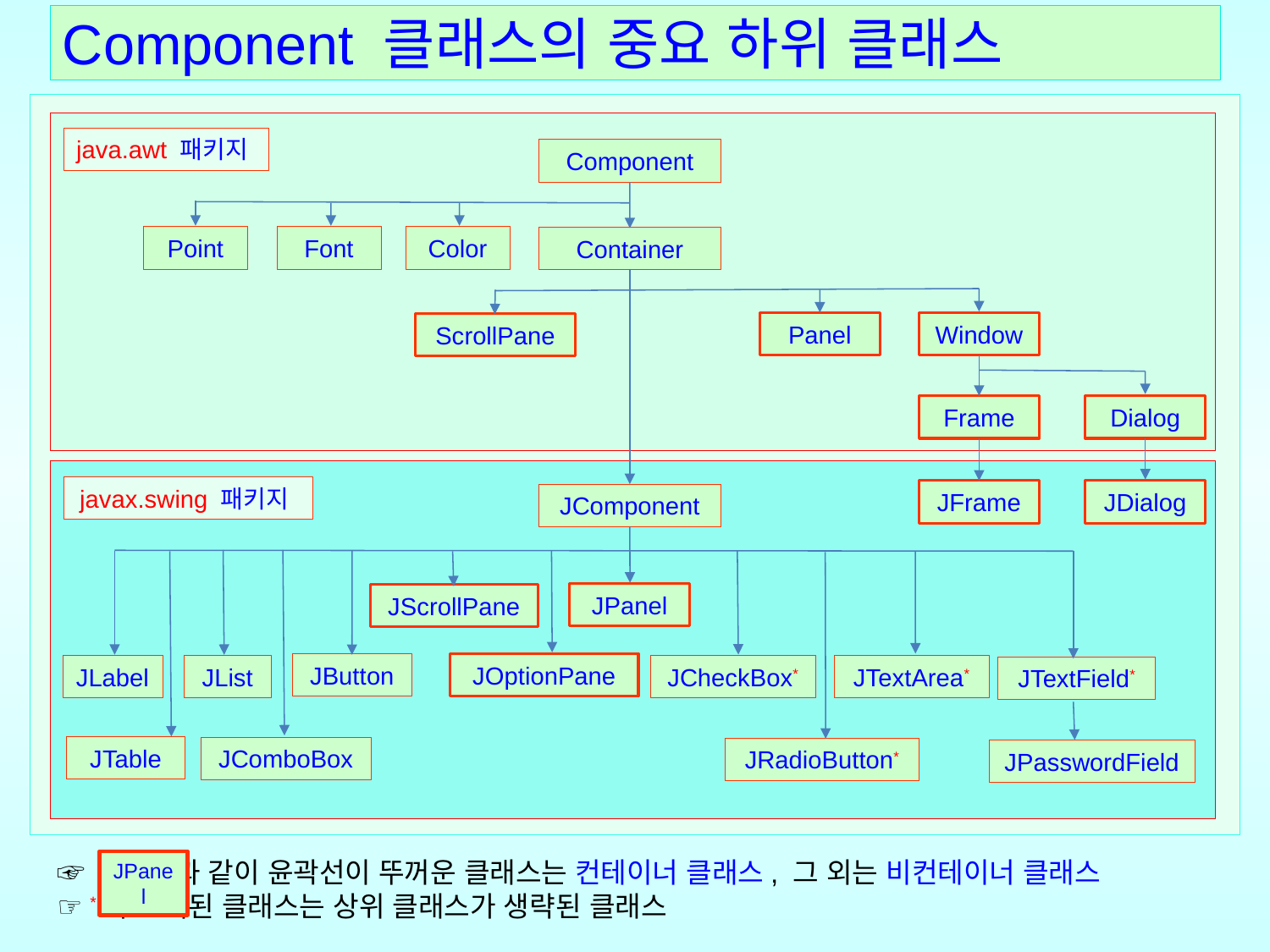

# Component 클래스의 중요 하위 클래스

java.awt 패키지
Component
Point
Font
Color
Container
Panel
Window
ScrollPane
Dialog
Frame

javax.swing 패키지
JFrame
JDialog
JComponent
JPanel
JScrollPane
JButton
JOptionPane
JCheckBox*
JTextArea*
JLabel
JList
JTextField*
JTable
JComboBox
JRadioButton*
JPasswordField
☞             과 같이 윤곽선이 뚜꺼운 클래스는 컨테이너 클래스, 그 외는 비컨테이너 클래스
☞ *가 표시된 클래스는 상위 클래스가 생략된 클래스
JPanel